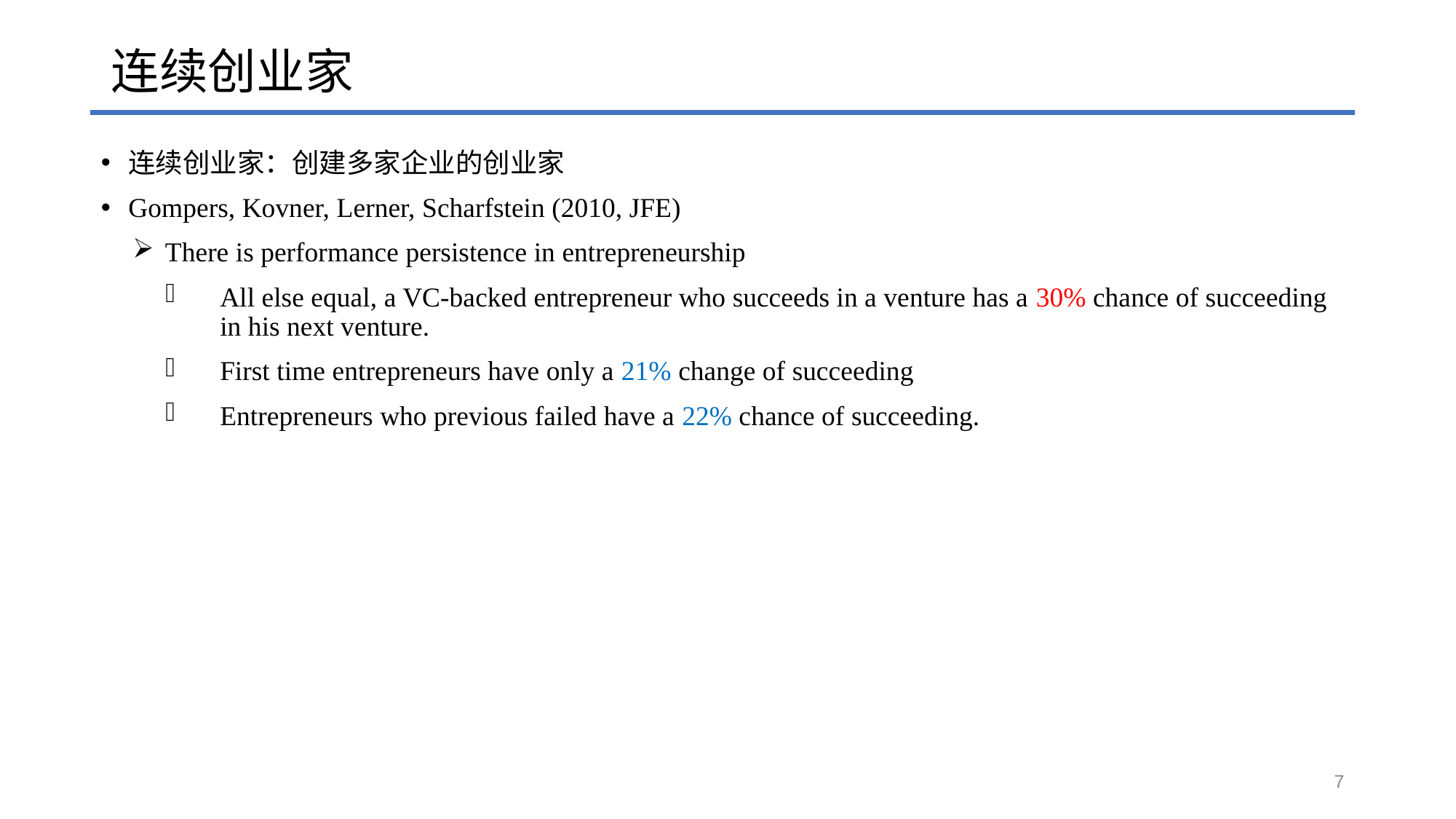

# 连续创业家
连续创业家：创建多家企业的创业家
Gompers, Kovner, Lerner, Scharfstein (2010, JFE)
There is performance persistence in entrepreneurship
All else equal, a VC-backed entrepreneur who succeeds in a venture has a 30% chance of succeeding in his next venture.
First time entrepreneurs have only a 21% change of succeeding
Entrepreneurs who previous failed have a 22% chance of succeeding.
7